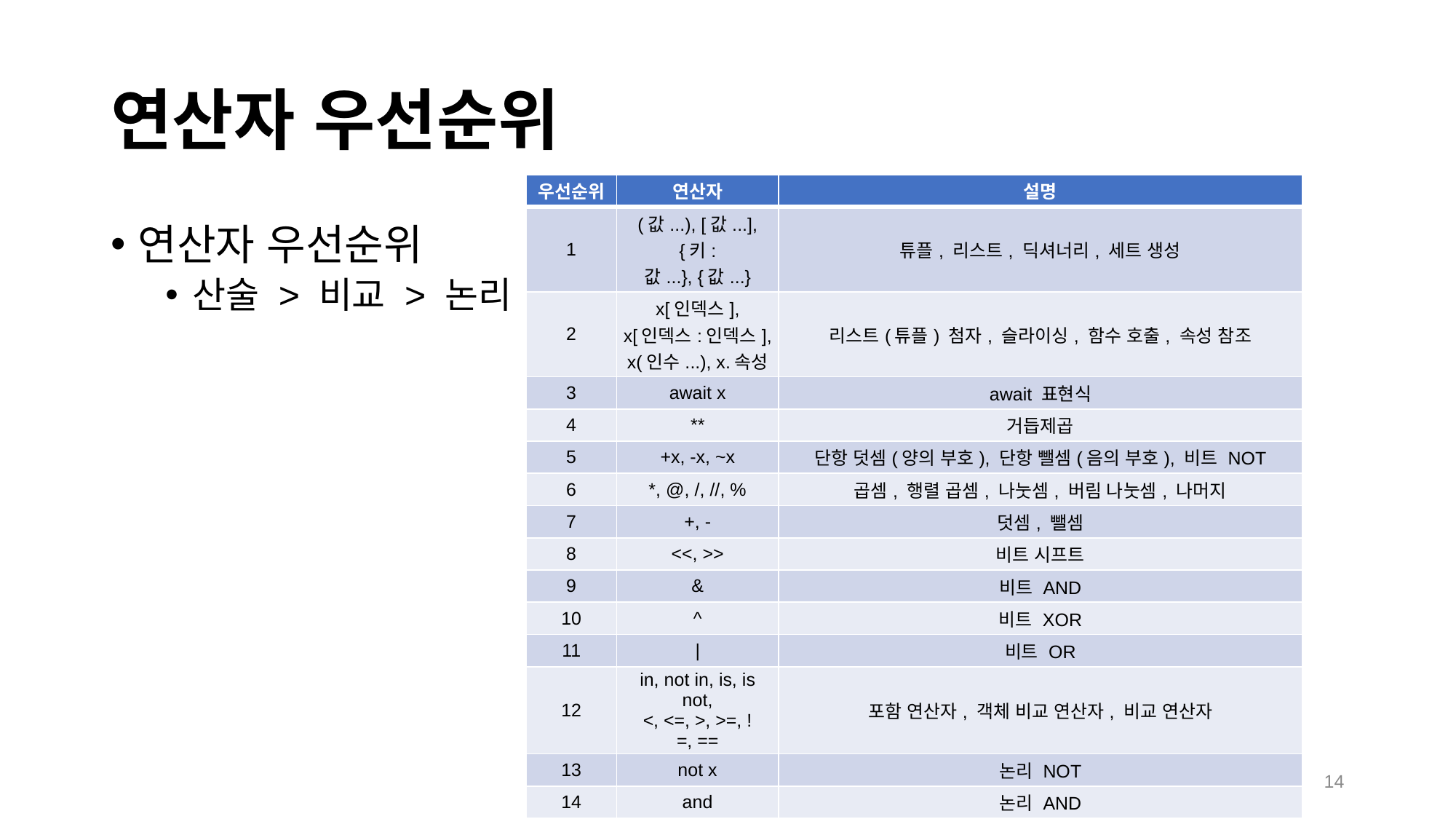

# 연산자 우선순위
| 우선순위 | 연산자 | 설명 |
| --- | --- | --- |
| 1 | (값...), [값...], {키: 값...}, {값...} | 튜플, 리스트, 딕셔너리, 세트 생성 |
| 2 | x[인덱스], x[인덱스:인덱스], x(인수...), x.속성 | 리스트(튜플) 첨자, 슬라이싱, 함수 호출, 속성 참조 |
| 3 | await x | await 표현식 |
| 4 | \*\* | 거듭제곱 |
| 5 | +x, -x, ~x | 단항 덧셈(양의 부호), 단항 뺄셈(음의 부호), 비트 NOT |
| 6 | \*, @, /, //, % | 곱셈, 행렬 곱셈, 나눗셈, 버림 나눗셈, 나머지 |
| 7 | +, - | 덧셈, 뺄셈 |
| 8 | <<, >> | 비트 시프트 |
| 9 | & | 비트 AND |
| 10 | ^ | 비트 XOR |
| 11 | | | 비트 OR |
| 12 | in, not in, is, is not, <, <=, >, >=, !=, == | 포함 연산자, 객체 비교 연산자, 비교 연산자 |
| 13 | not x | 논리 NOT |
| 14 | and | 논리 AND |
| 15 | or | 논리 OR |
| 16 | if else | 조건부 표현식 |
| 17 | lambda | 람다 표현식 |
연산자 우선순위
산술 > 비교 > 논리

14